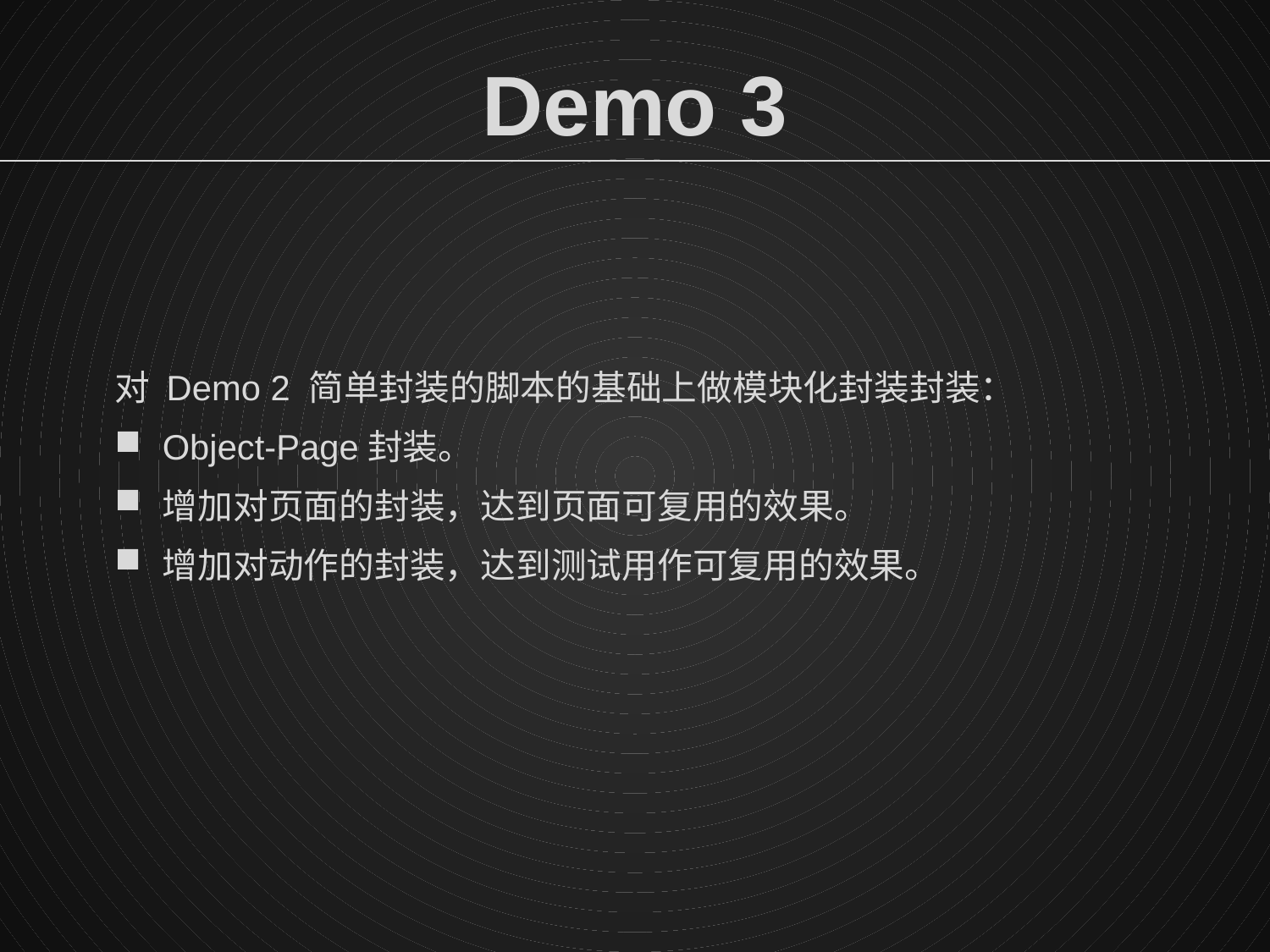

Demo 3
对 Demo 2 简单封装的脚本的基础上做模块化封装封装：
Object-Page封装。
增加对页面的封装，达到页面可复用的效果。
增加对动作的封装，达到测试用作可复用的效果。